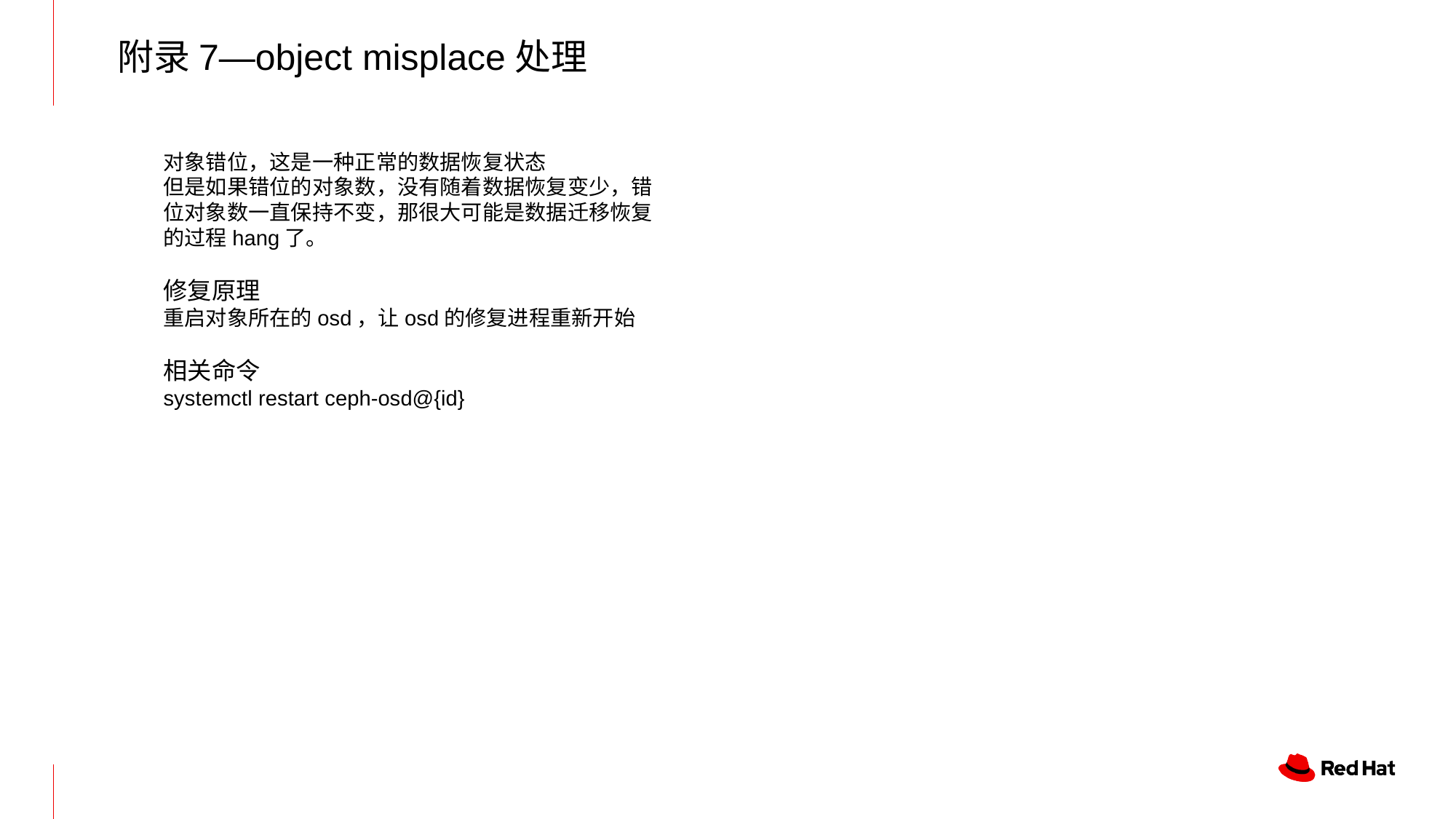

附录7—object misplace处理
对象错位，这是一种正常的数据恢复状态
但是如果错位的对象数，没有随着数据恢复变少，错位对象数一直保持不变，那很大可能是数据迁移恢复的过程hang了。

修复原理
重启对象所在的osd，让osd的修复进程重新开始

相关命令
systemctl restart ceph-osd@{id}